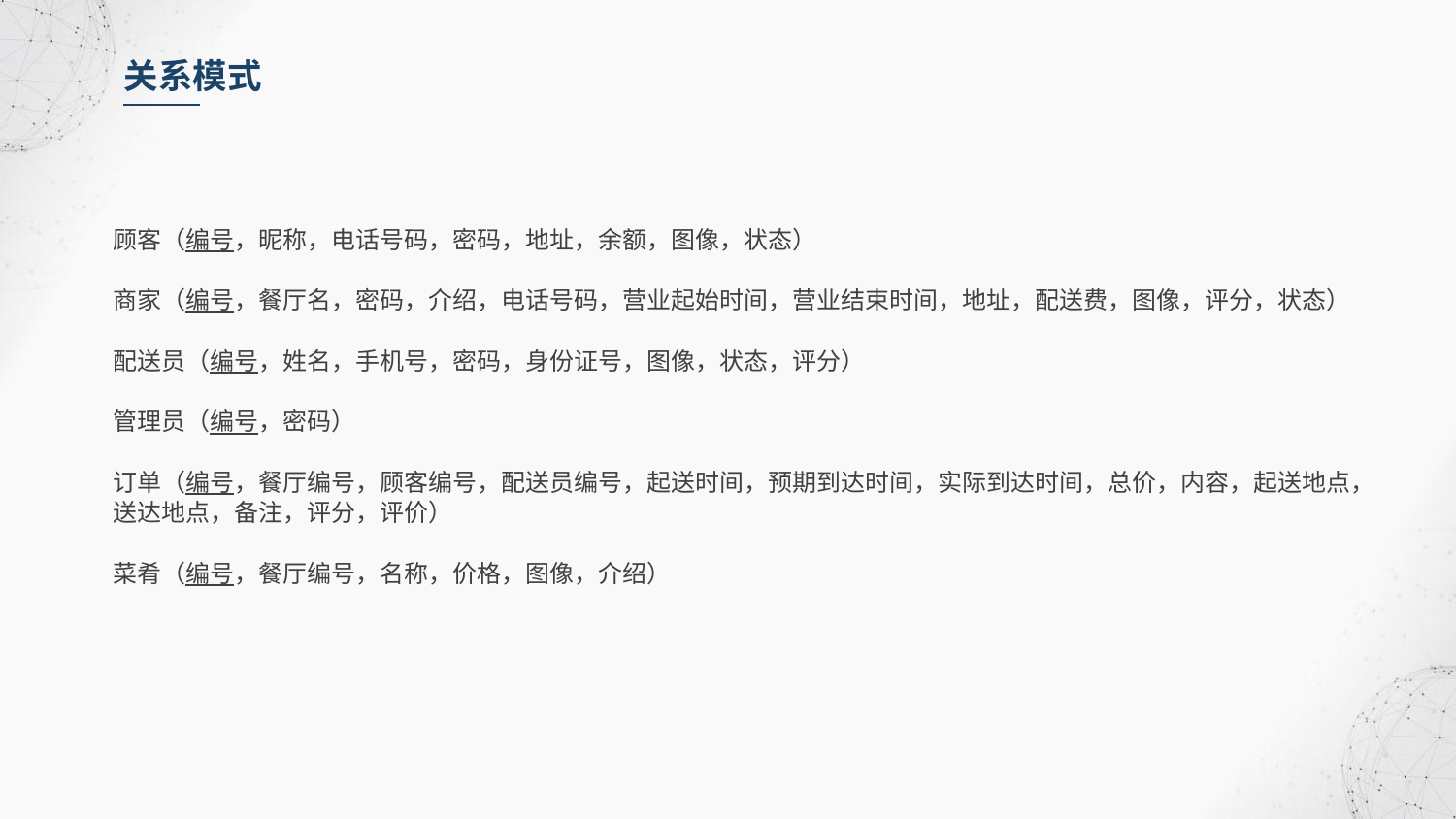

关系模式
顾客（编号，昵称，电话号码，密码，地址，余额，图像，状态）

商家（编号，餐厅名，密码，介绍，电话号码，营业起始时间，营业结束时间，地址，配送费，图像，评分，状态）

配送员（编号，姓名，手机号，密码，身份证号，图像，状态，评分）

管理员（编号，密码）

订单（编号，餐厅编号，顾客编号，配送员编号，起送时间，预期到达时间，实际到达时间，总价，内容，起送地点，送达地点，备注，评分，评价）

菜肴（编号，餐厅编号，名称，价格，图像，介绍）